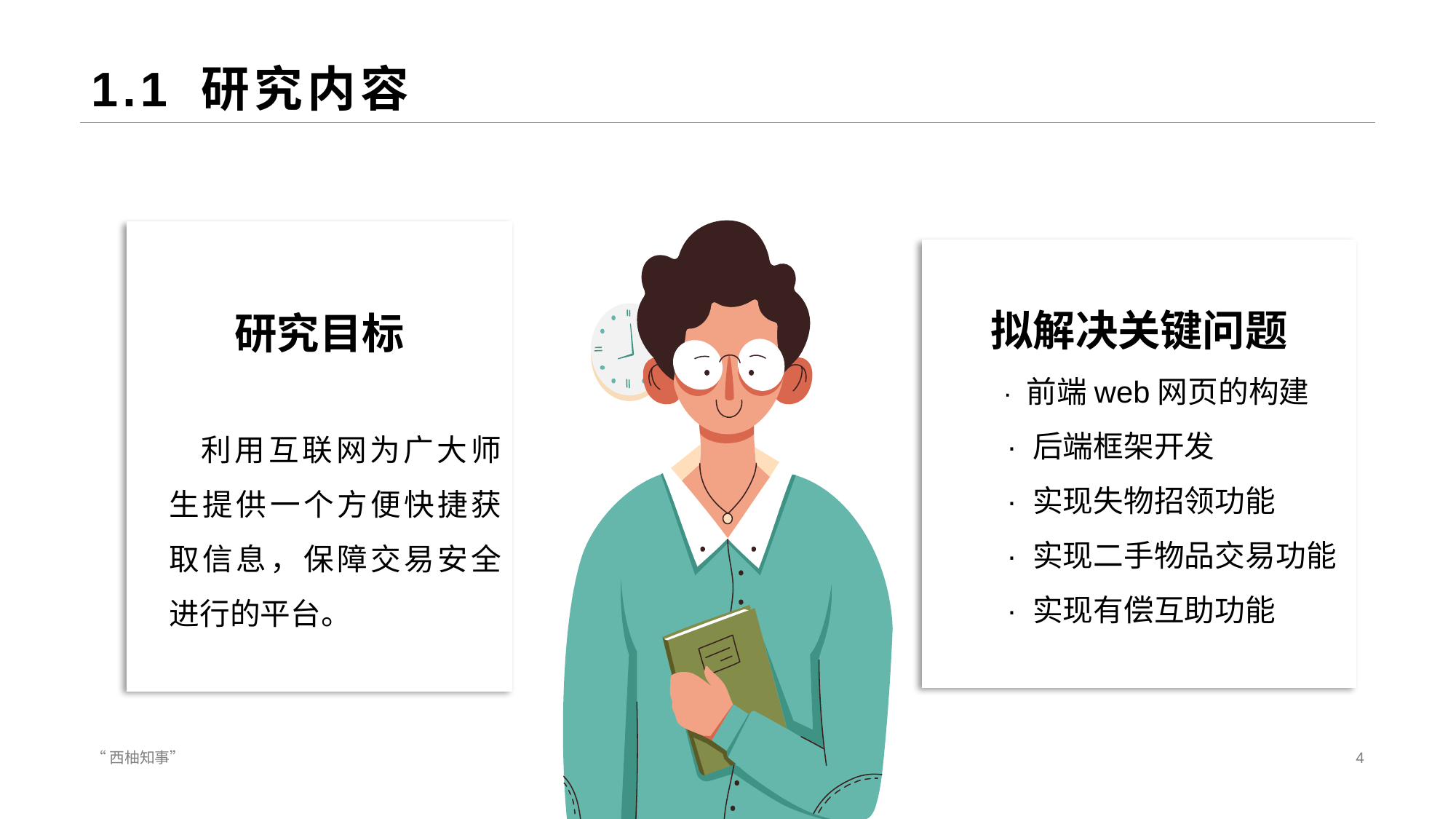

“西柚知事”
项目简介
/01
# 1.1 研究内容

研究目标

利用互联网为广大师生提供一个方便快捷获取信息，保障交易安全进行的平台。

拟解决关键问题
     · 前端web网页的构建
     · 后端框架开发
     · 实现失物招领功能
     · 实现二手物品交易功能
     · 实现有偿互助功能

“西柚知事”
4
	“西柚知事”校园论坛平台仅对西南石油大学学子开放，故平台可以核对到每一位用户的具体信息，该平台相较于目前广泛使用的学校表白墙等qq账号更加的专业化、统一化。发布者仅需提交内容至平台审核即可。利用校园统一平台可将发布的信息统一分类，放至不同的信息分区，满足同学们信息检索的同时，也方便了后台对于发布信息的二次审核。